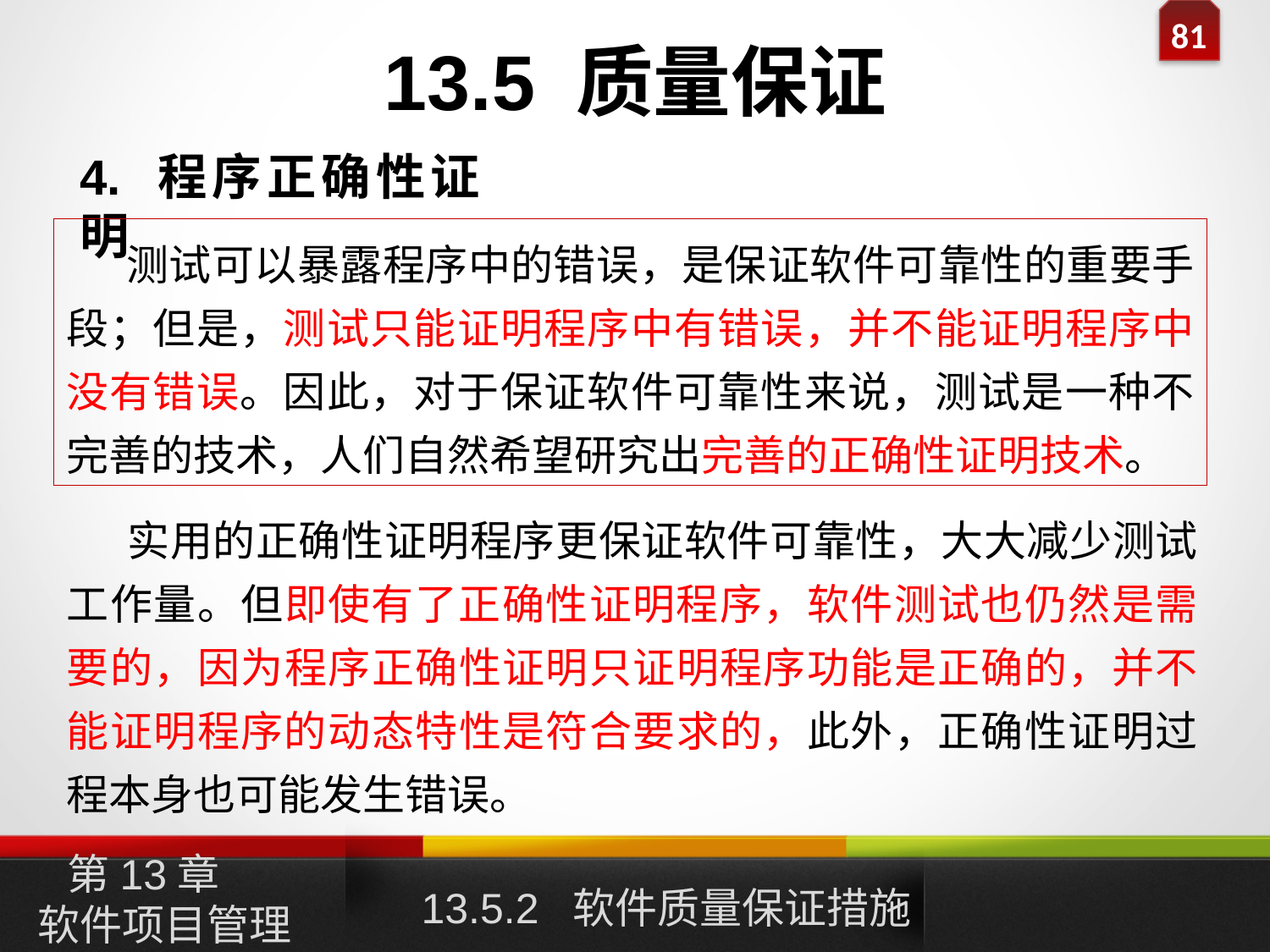

# 13.5 质量保证
4. 程序正确性证明
     测试可以暴露程序中的错误，是保证软件可靠性的重要手段；但是，测试只能证明程序中有错误，并不能证明程序中没有错误。因此，对于保证软件可靠性来说，测试是一种不完善的技术，人们自然希望研究出完善的正确性证明技术。
     实用的正确性证明程序更保证软件可靠性，大大减少测试工作量。但即使有了正确性证明程序，软件测试也仍然是需要的，因为程序正确性证明只证明程序功能是正确的，并不能证明程序的动态特性是符合要求的，此外，正确性证明过程本身也可能发生错误。
第13章
软件项目管理
13.5.2  软件质量保证措施